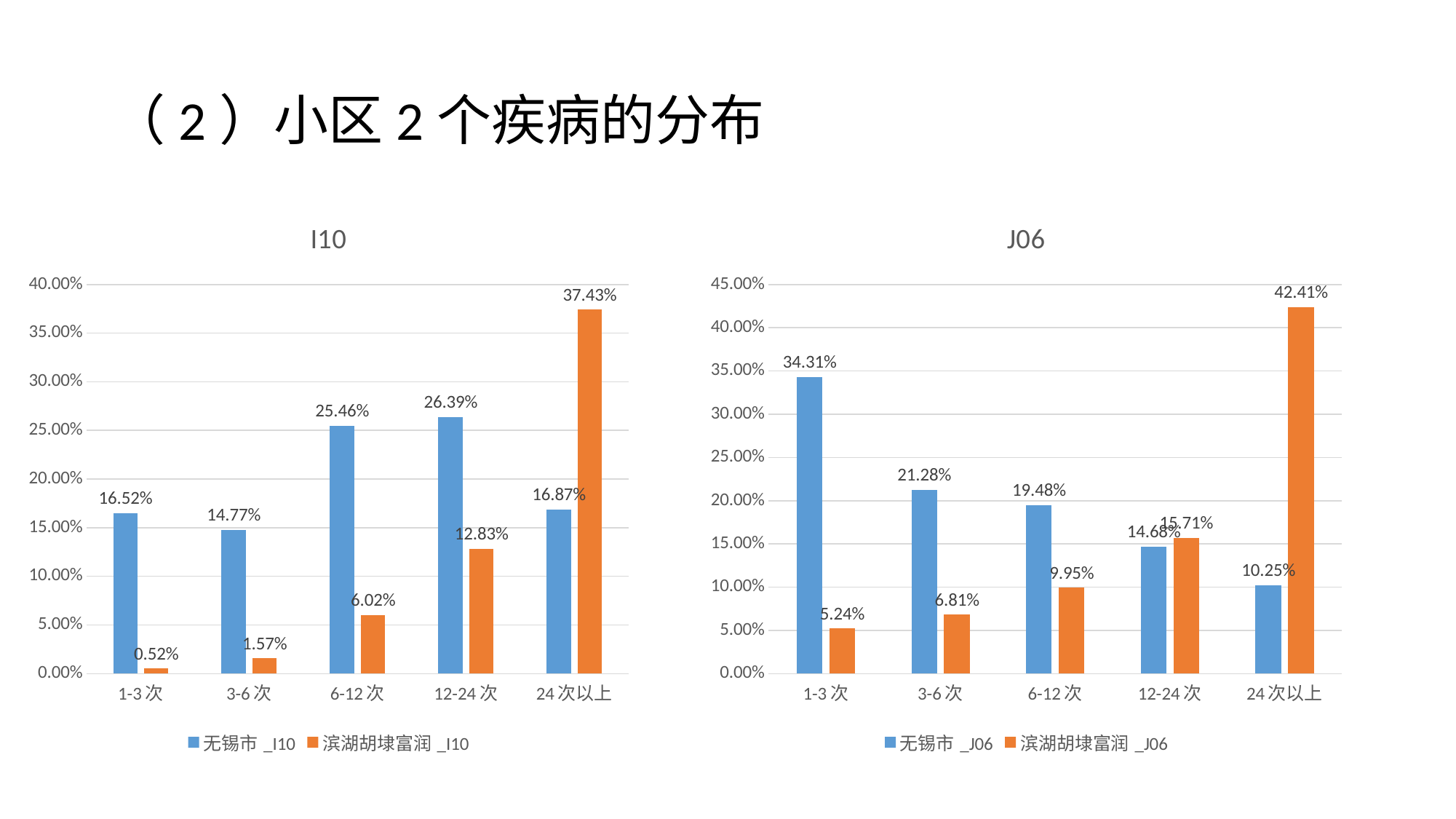

# （2）小区2个疾病的分布

### Chart: J06

| Category | 无锡市_J06 | 滨湖胡埭富润_J06 |
|---|---|---|
| 1-3次 | 0.3431 | 0.0524 |
| 3-6次 | 0.2128 | 0.0681 |
| 6-12次 | 0.1948 | 0.0995 |
| 12-24次 | 0.1468 | 0.1571 |
| 24次以上 | 0.1025 | 0.4241 |

### Chart: I10

| Category | 无锡市_I10 | 滨湖胡埭富润_I10 |
|---|---|---|
| 1-3次 | 0.1652 | 0.0052 |
| 3-6次 | 0.1477 | 0.0157 |
| 6-12次 | 0.2546 | 0.0602 |
| 12-24次 | 0.2639 | 0.1283 |
| 24次以上 | 0.1687 | 0.3743 |